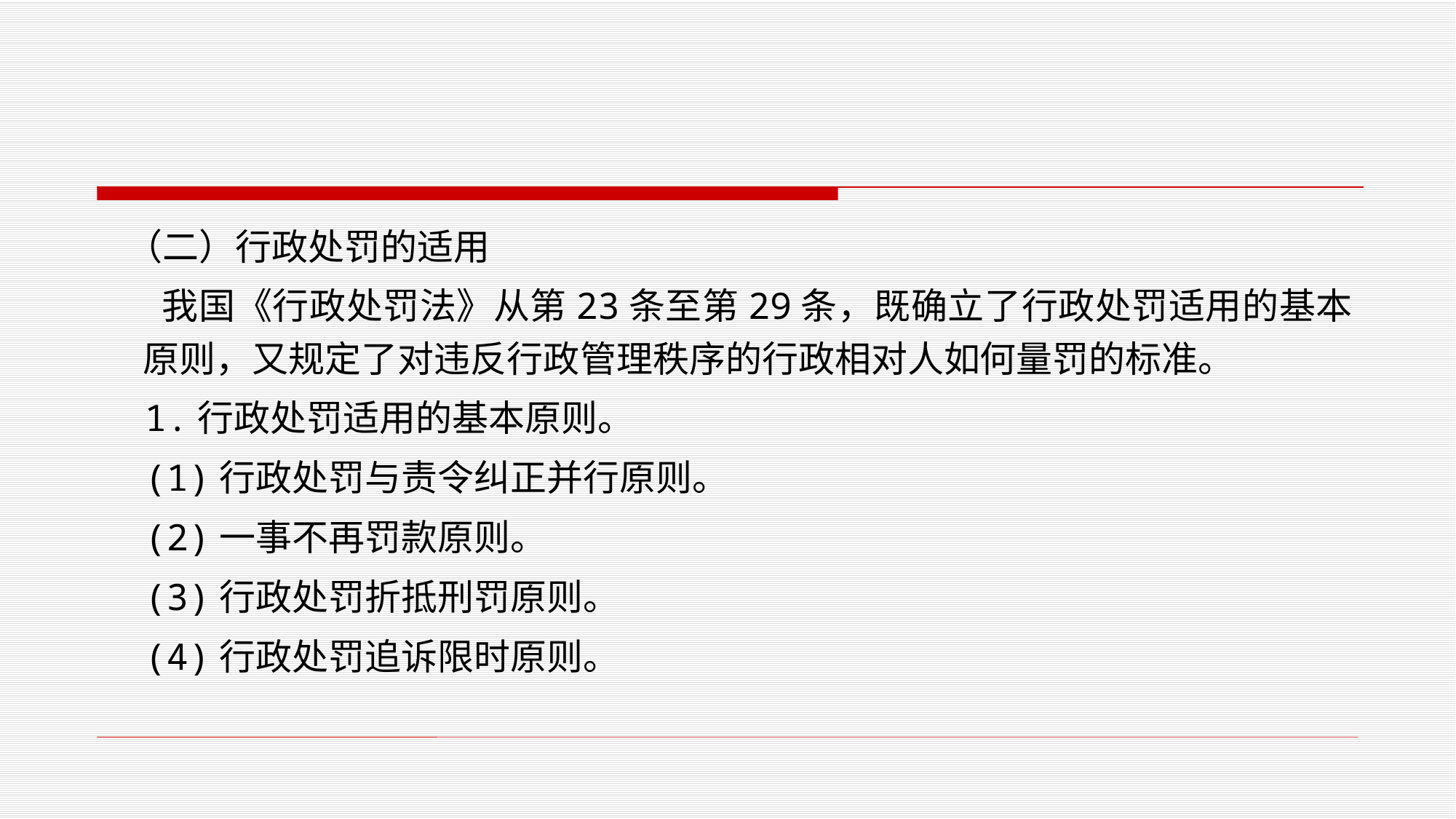

#
  （二）行政处罚的适用
      我国《行政处罚法》从第23条至第29条，既确立了行政处罚适用的基本原则，又规定了对违反行政管理秩序的行政相对人如何量罚的标准。
  1.行政处罚适用的基本原则。
  (1)行政处罚与责令纠正并行原则。
  (2)一事不再罚款原则。
  (3)行政处罚折抵刑罚原则。
  (4)行政处罚追诉限时原则。